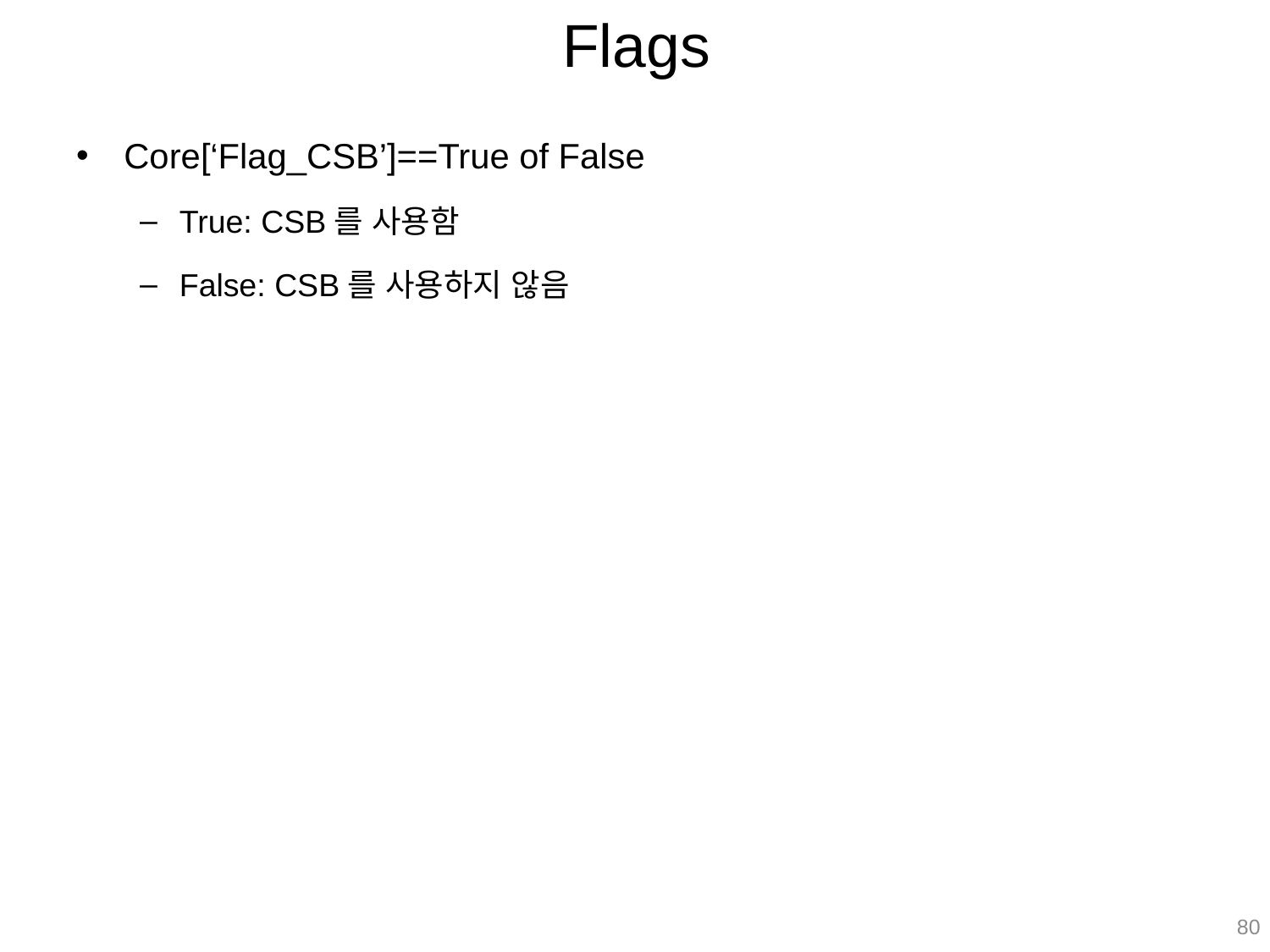

# Flags
Core[‘Flag_CSB’]==True of False
True: CSB를 사용함
False: CSB를 사용하지 않음

80